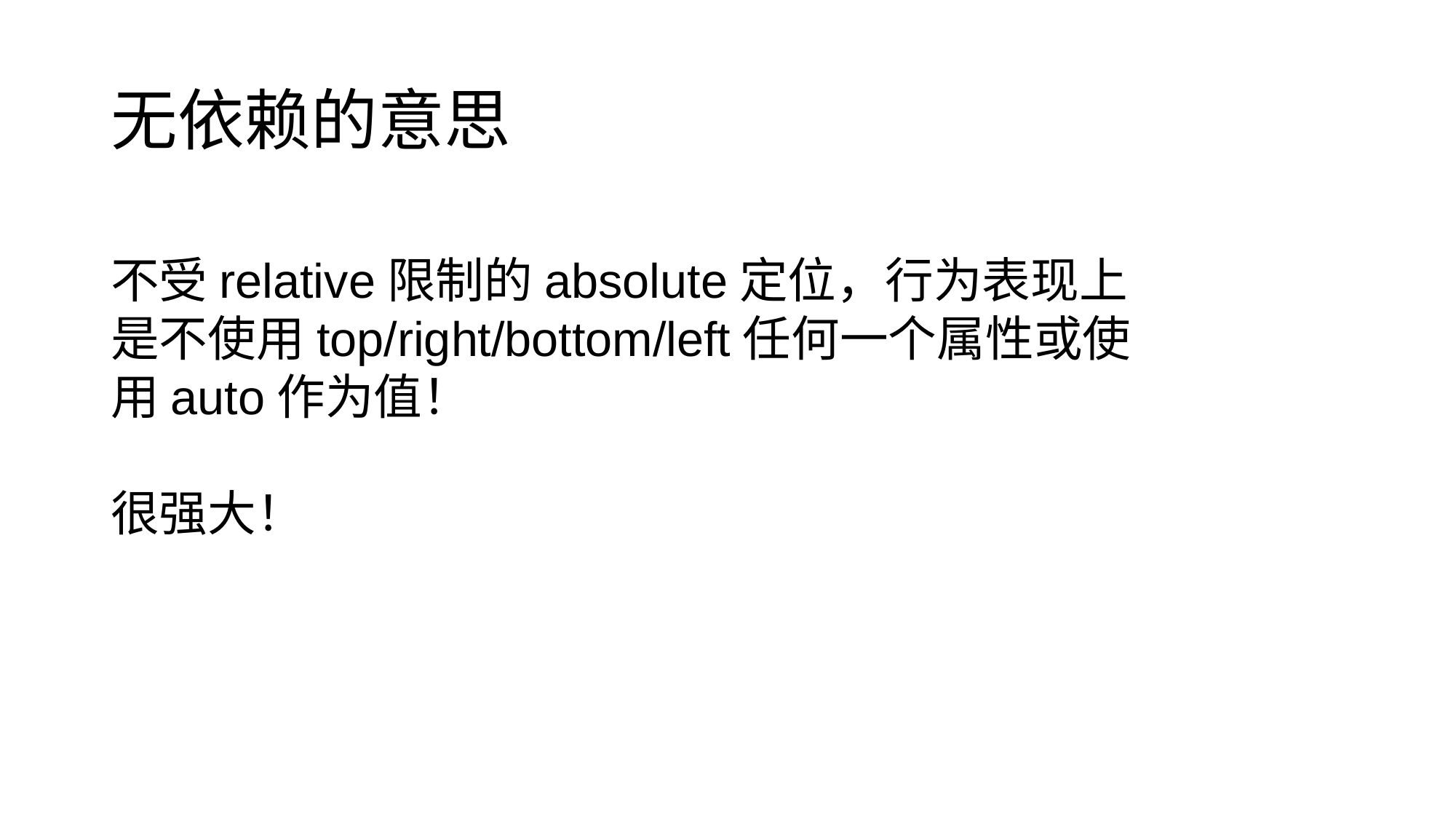

# 无依赖的意思
不受relative限制的absolute定位，行为表现上是不使用top/right/bottom/left任何一个属性或使用auto作为值！

很强大！